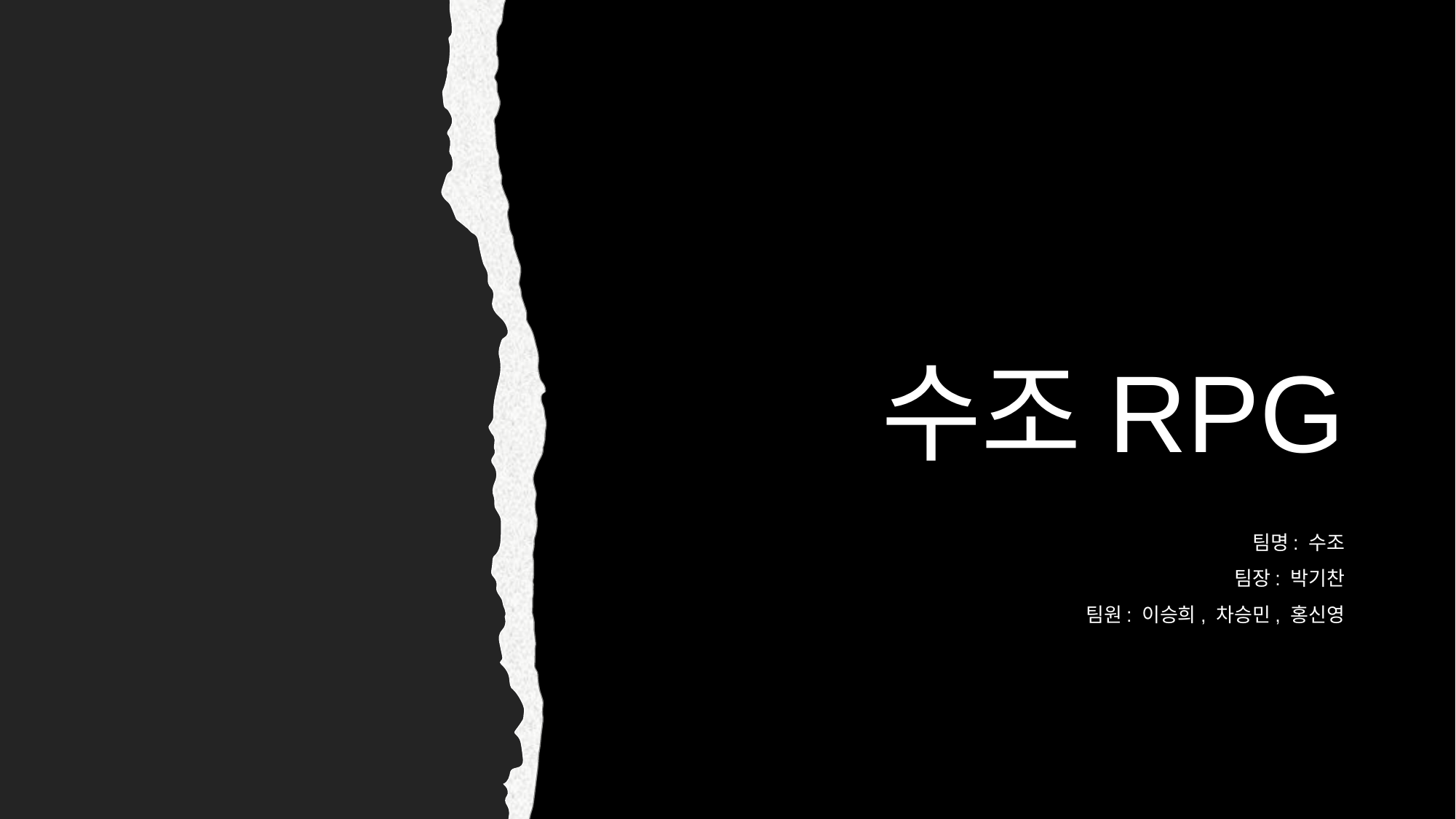

# 수조RPG
팀명: 수조
팀장: 박기찬
팀원: 이승희, 차승민, 홍신영